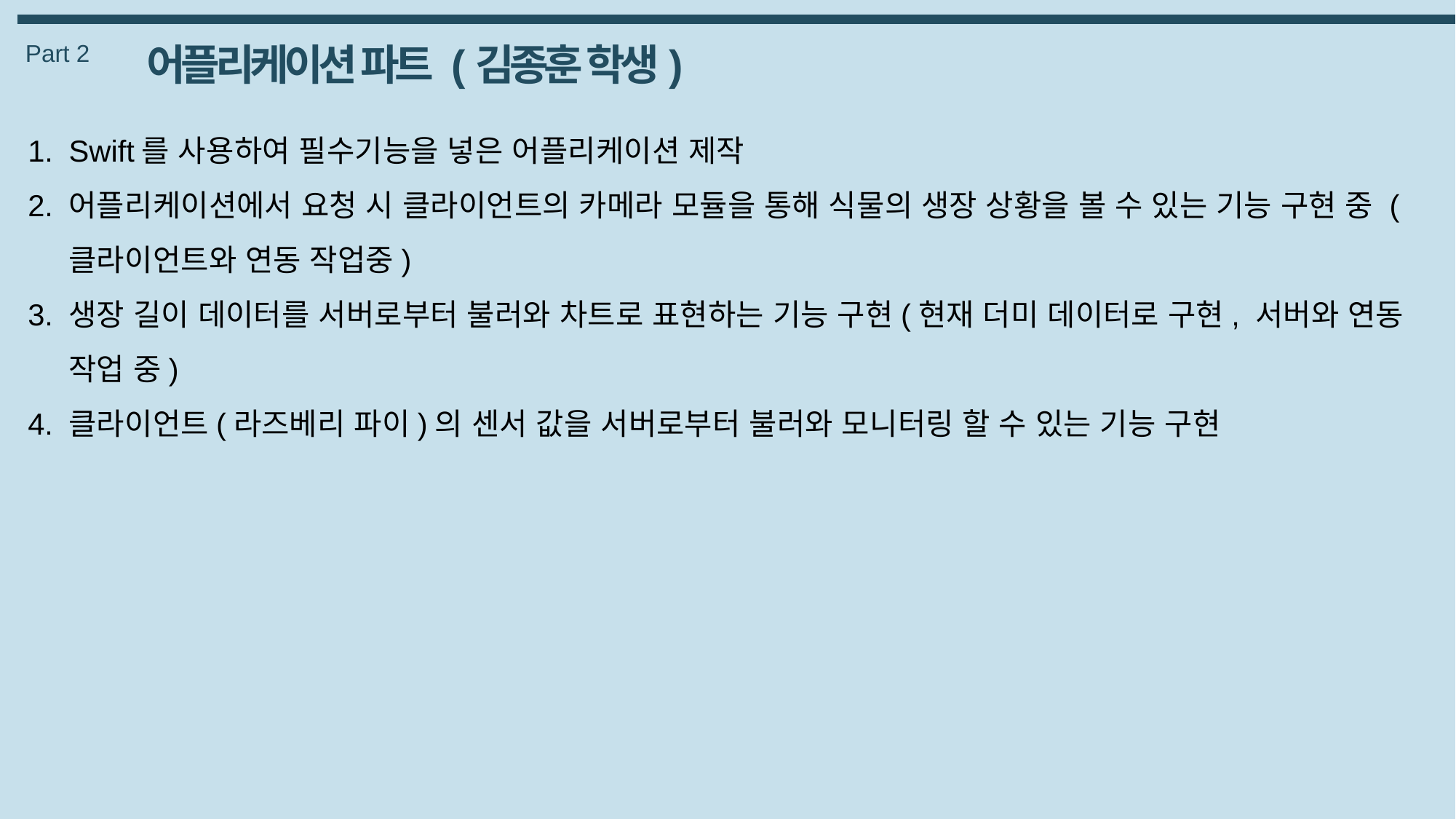

Part 2
어플리케이션 파트 (김종훈 학생)
Swift를 사용하여 필수기능을 넣은 어플리케이션 제작
어플리케이션에서 요청 시 클라이언트의 카메라 모듈을 통해 식물의 생장 상황을 볼 수 있는 기능 구현 중 (클라이언트와 연동 작업중)
생장 길이 데이터를 서버로부터 불러와 차트로 표현하는 기능 구현(현재 더미 데이터로 구현, 서버와 연동 작업 중)
클라이언트(라즈베리 파이)의 센서 값을 서버로부터 불러와 모니터링 할 수 있는 기능 구현